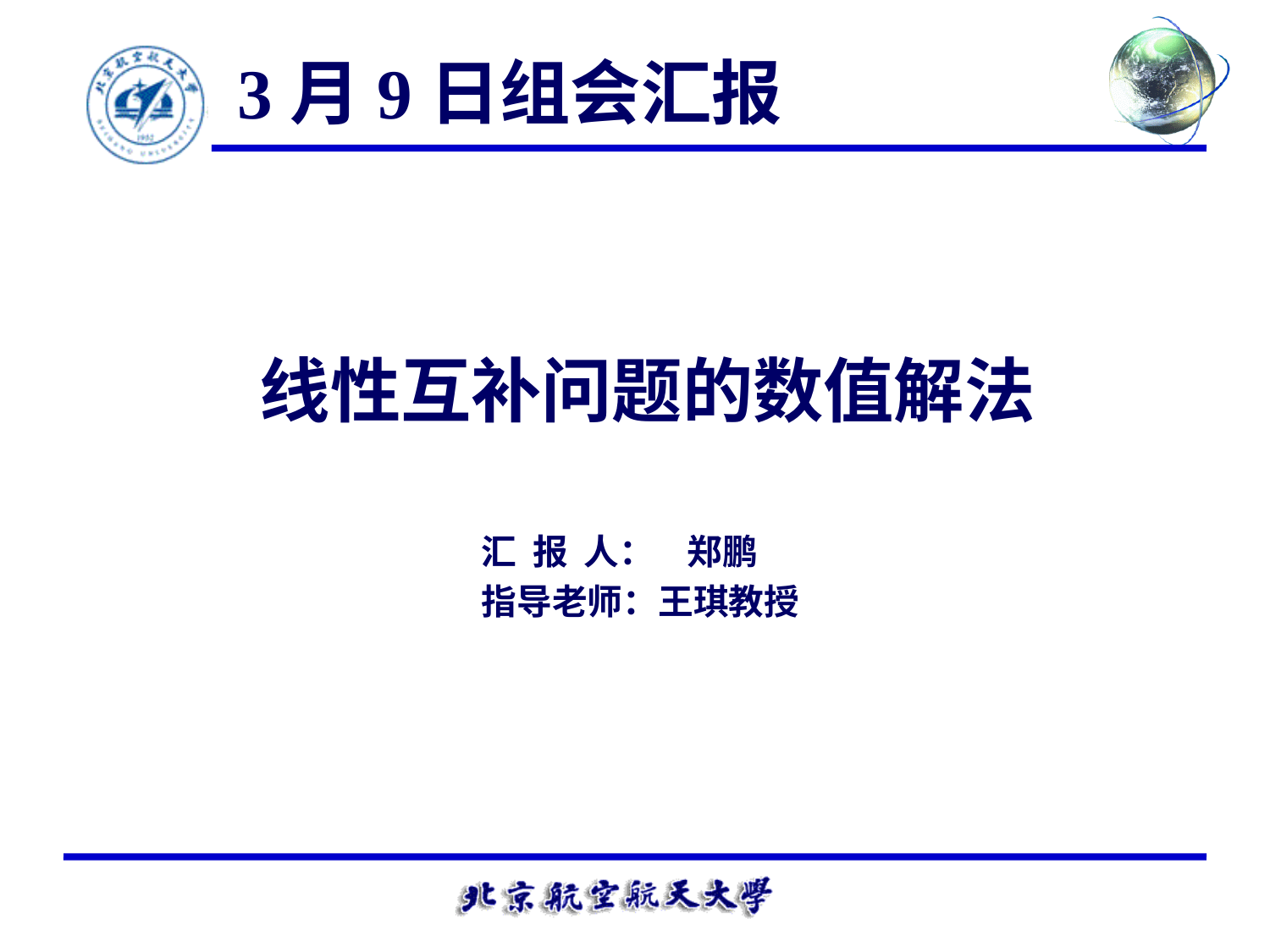

3月9日组会汇报
# 线性互补问题的数值解法
汇  报  人：    郑鹏
指导老师：王琪教授